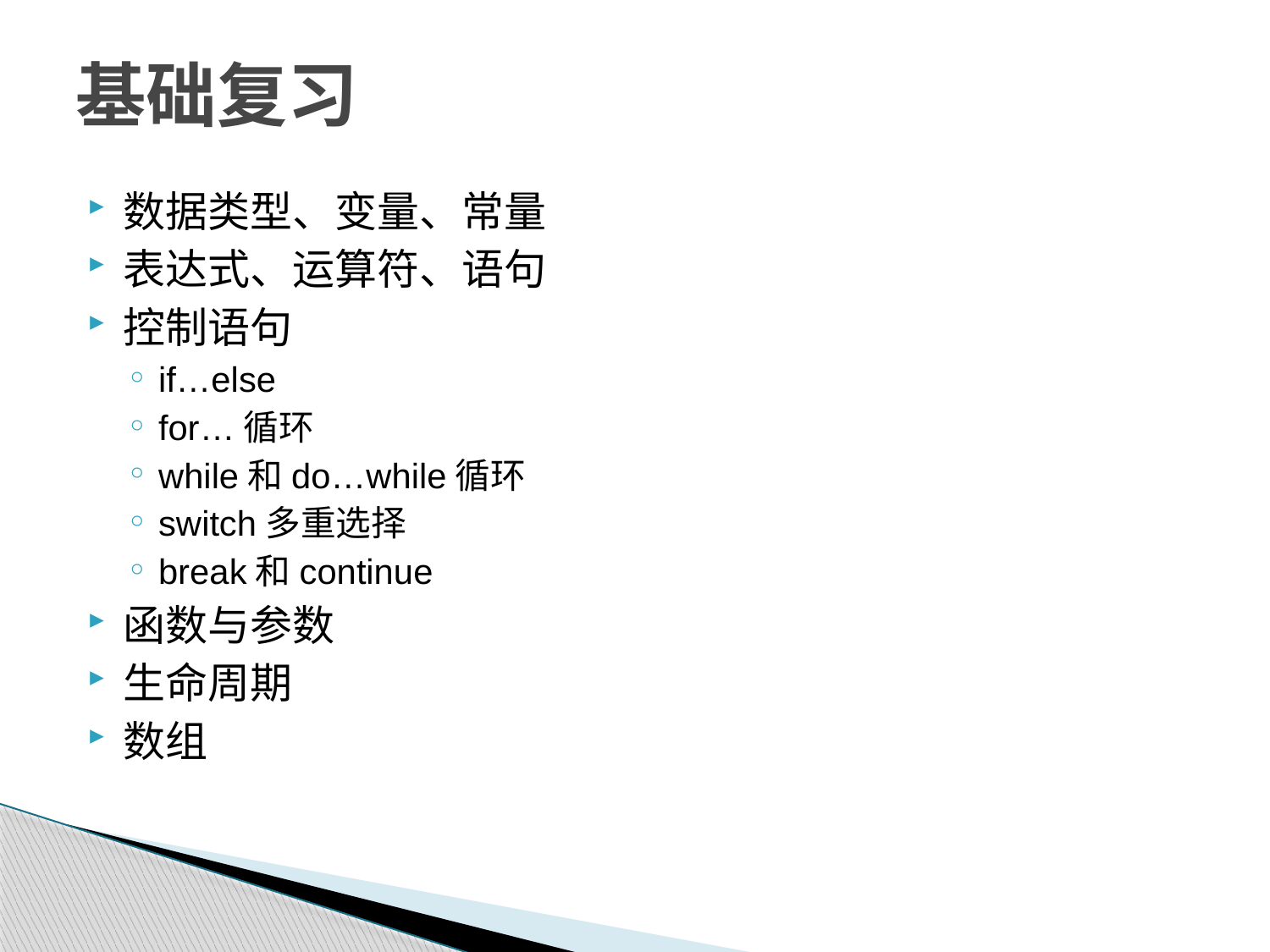

# 基础复习
数据类型、变量、常量
表达式、运算符、语句
控制语句
if…else
for…循环
while和do…while循环
switch多重选择
break和continue
函数与参数
生命周期
数组